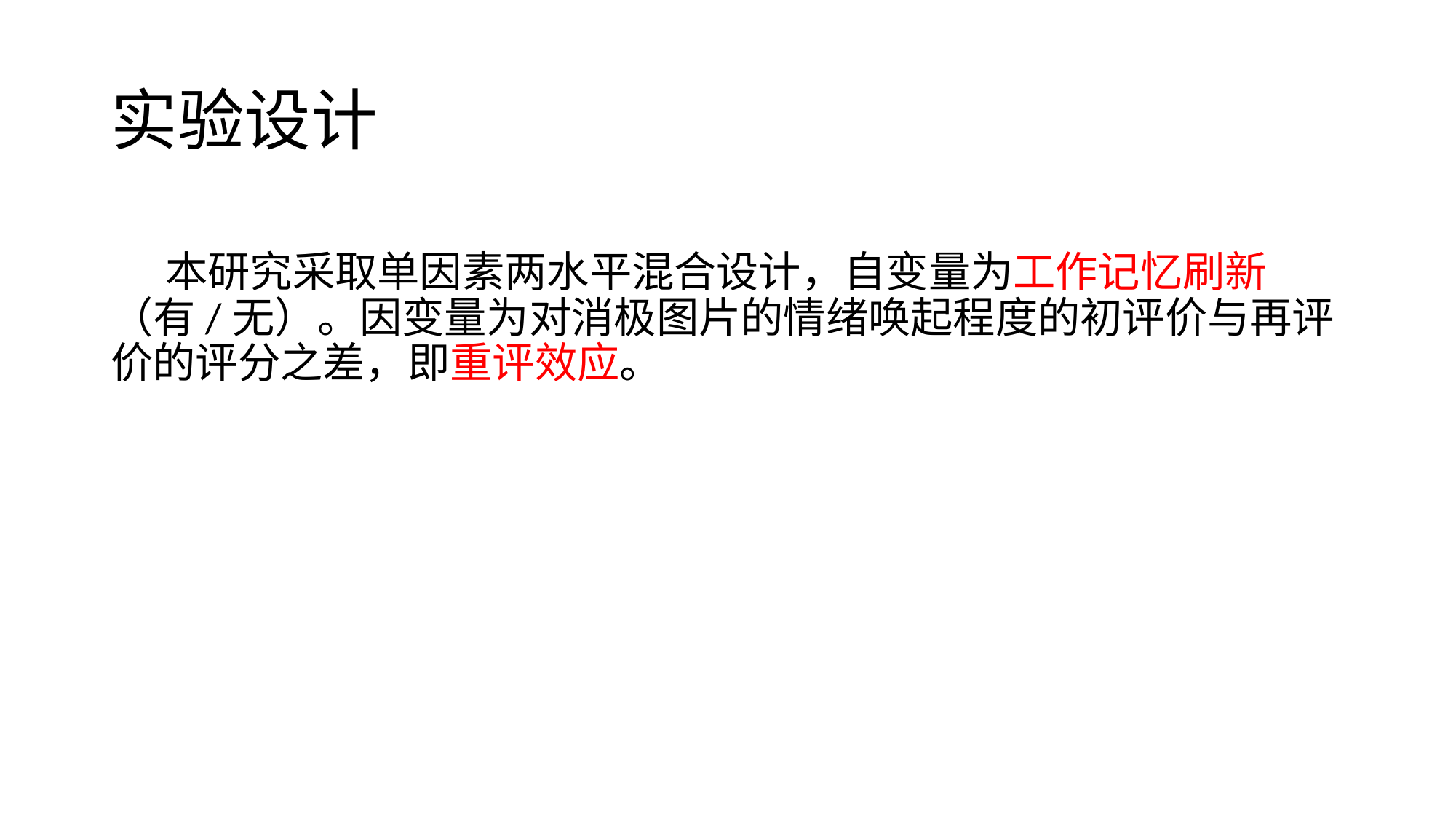

# 实验设计
本研究采取单因素两水平混合设计，自变量为工作记忆刷新（有/无）。因变量为对消极图片的情绪唤起程度的初评价与再评价的评分之差，即重评效应。